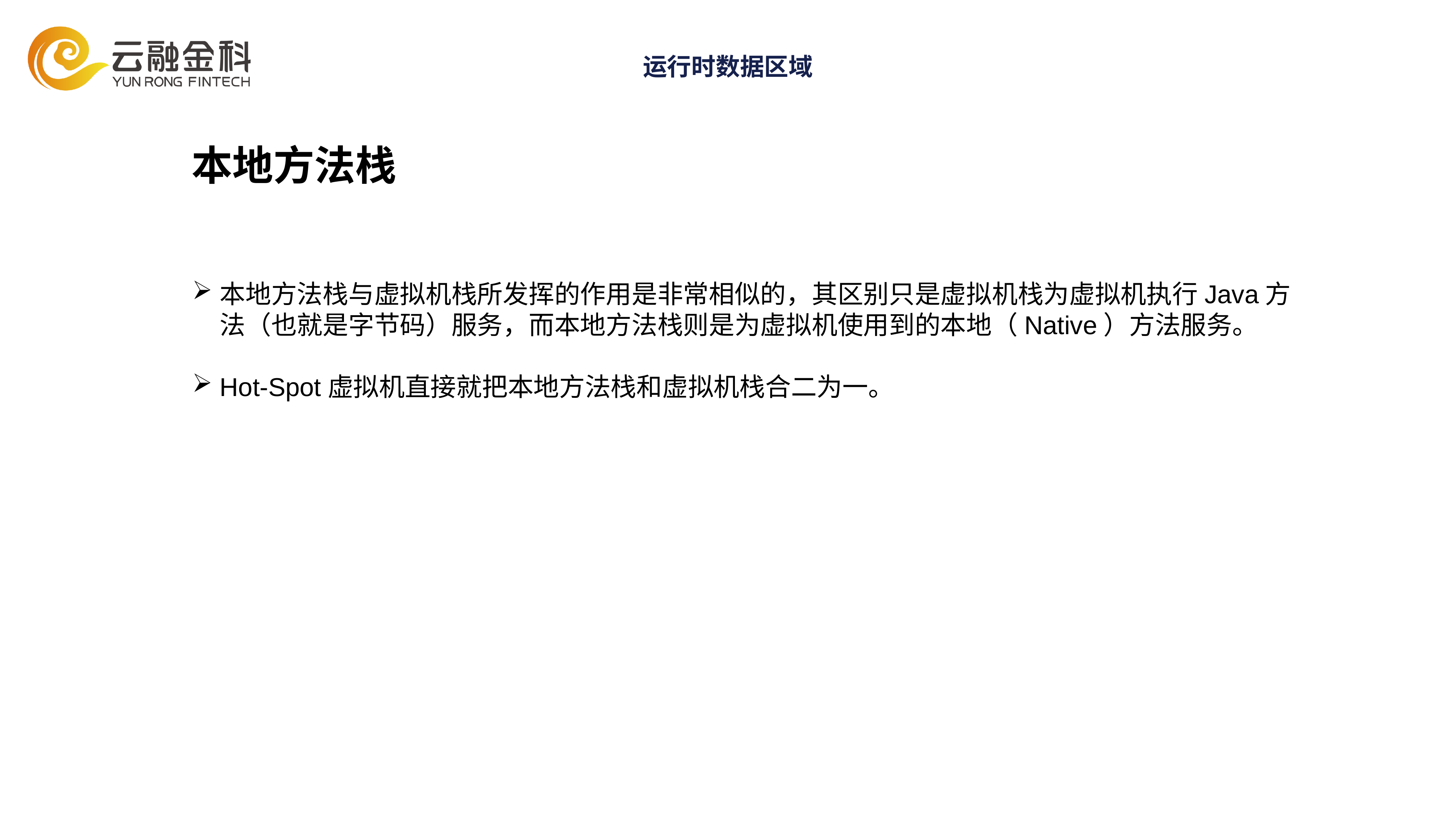

# 运行时数据区域
本地方法栈
本地方法栈与虚拟机栈所发挥的作用是非常相似的，其区别只是虚拟机栈为虚拟机执行Java方法（也就是字节码）服务，而本地方法栈则是为虚拟机使用到的本地（Native）方法服务。

Hot-Spot虚拟机直接就把本地方法栈和虚拟机栈合二为一。